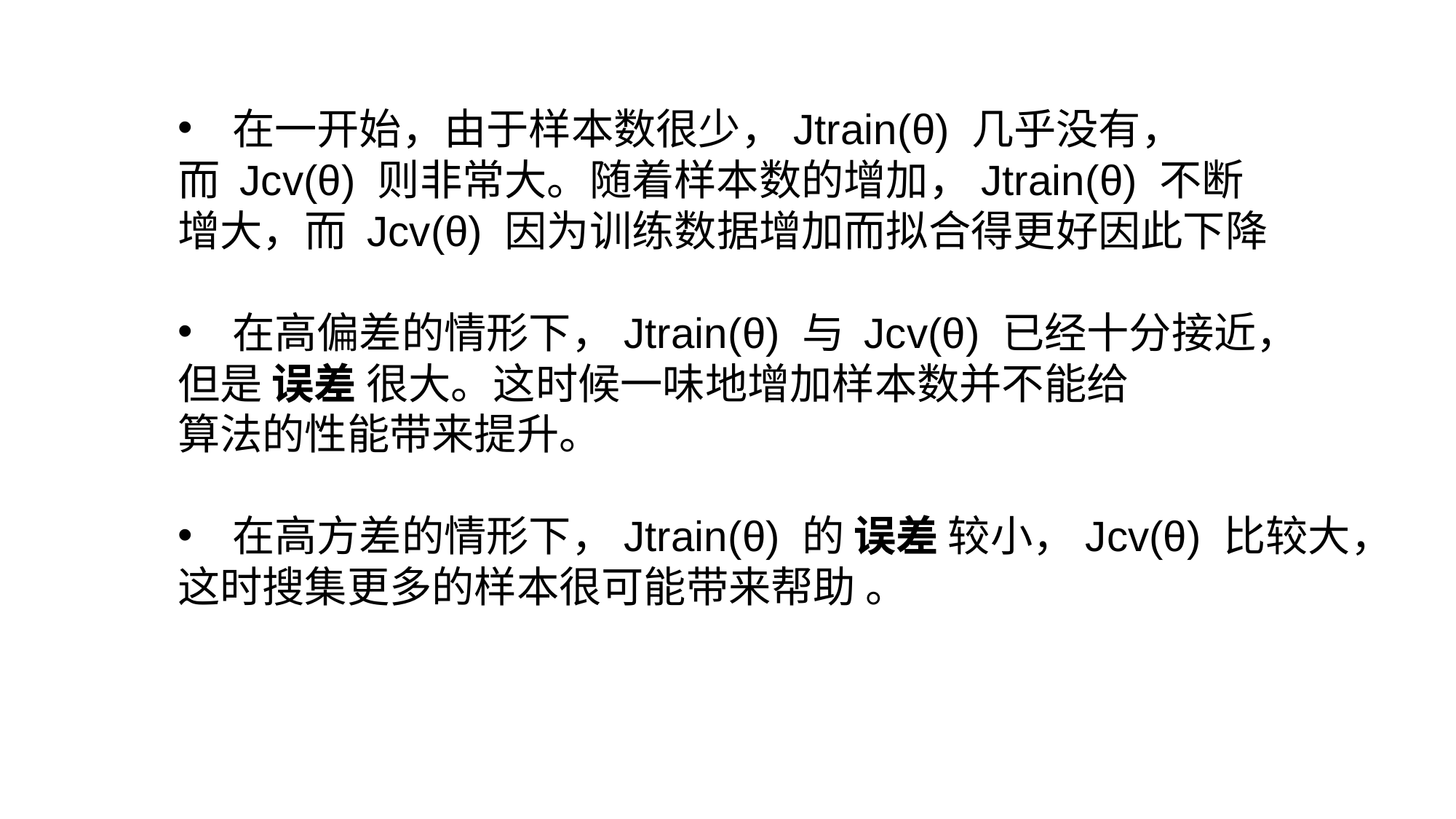

在一开始，由于样本数很少，Jtrain(θ) 几乎没有，
而 Jcv(θ) 则非常大。随着样本数的增加，Jtrain(θ) 不断
增大，而 Jcv(θ) 因为训练数据增加而拟合得更好因此下降

在高偏差的情形下，Jtrain(θ) 与 Jcv(θ) 已经十分接近，
但是 误差 很大。这时候一味地增加样本数并不能给
算法的性能带来提升。

在高方差的情形下，Jtrain(θ) 的 误差 较小，Jcv(θ) 比较大，
这时搜集更多的样本很可能带来帮助 。